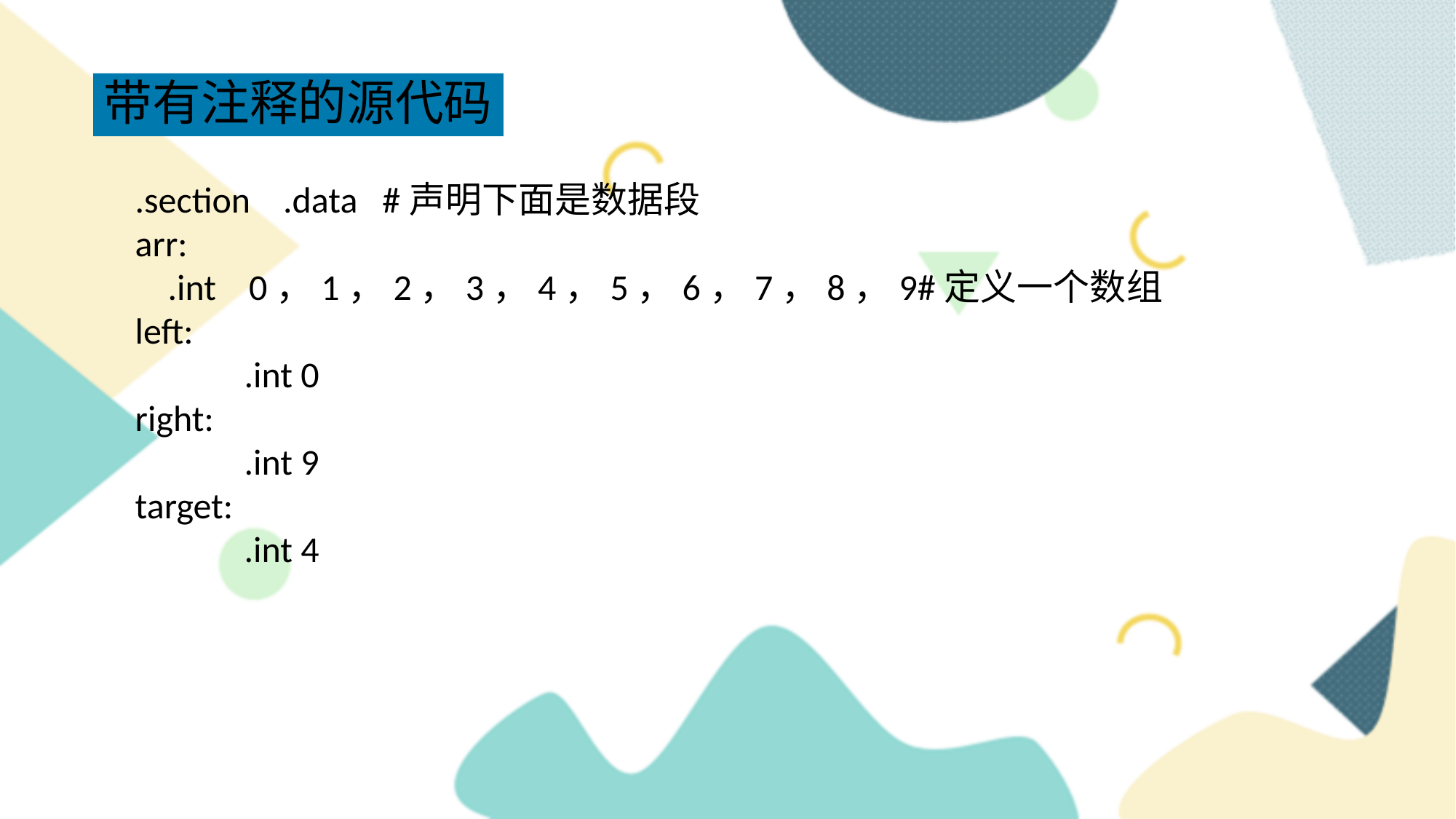

带有注释的源代码
.section    .data   #声明下面是数据段
arr:
    .int    0，1，2，3，4，5，6，7，8，9#定义一个数组
left:
	.int 0
right:
	.int 9
target:
	.int 4